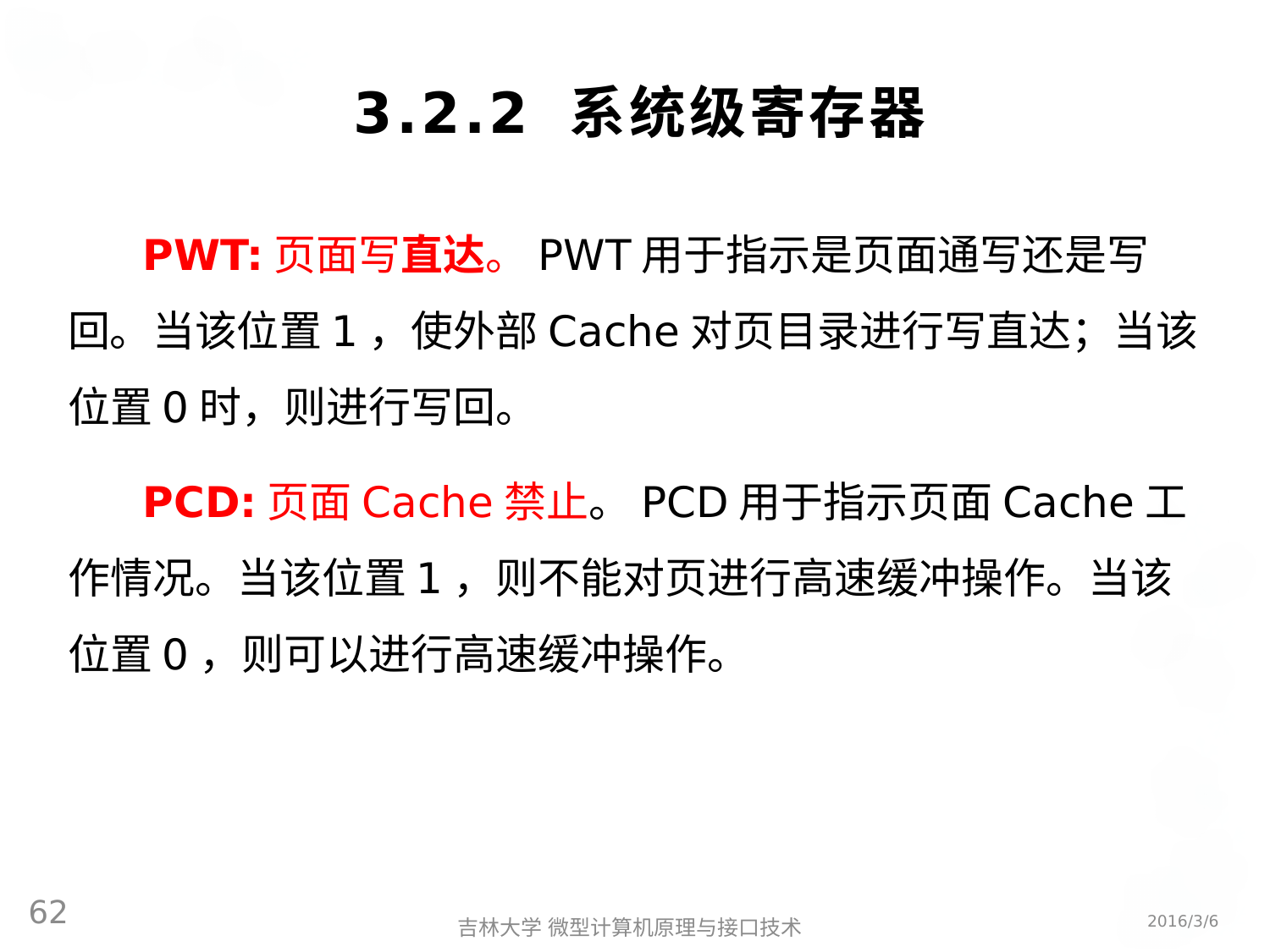

# 3.2.2 系统级寄存器
PWT:页面写直达。PWT用于指示是页面通写还是写回。当该位置1，使外部Cache对页目录进行写直达；当该位置0时，则进行写回。
PCD:页面Cache禁止。PCD用于指示页面Cache工作情况。当该位置1，则不能对页进行高速缓冲操作。当该位置0，则可以进行高速缓冲操作。

62
2016/3/6
吉林大学 微型计算机原理与接口技术